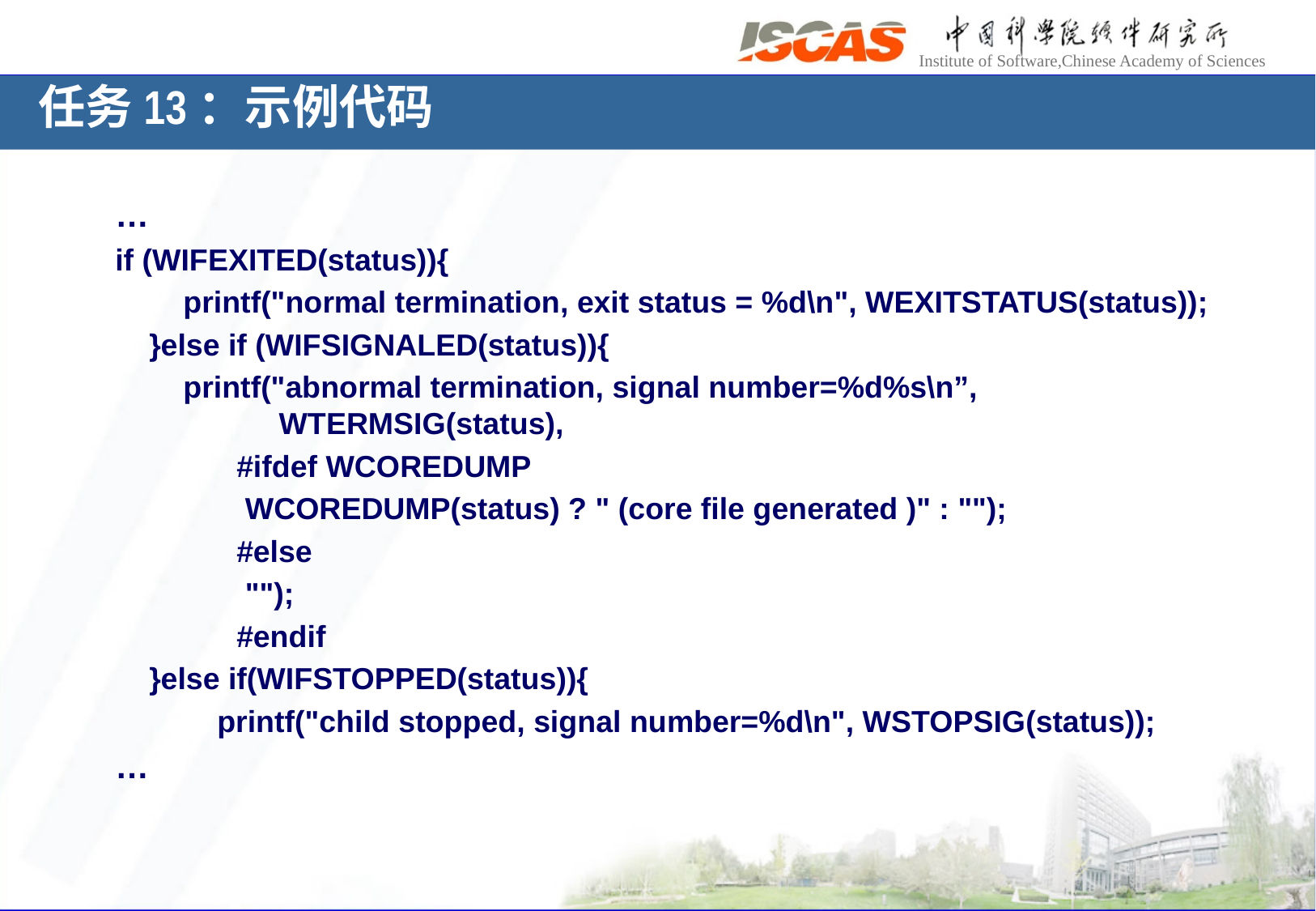

# 任务13：示例代码
…
if (WIFEXITED(status)){
        printf("normal termination, exit status = %d\n", WEXITSTATUS(status));
    }else if (WIFSIGNALED(status)){
        printf("abnormal termination, signal number=%d%s\n”, 			     WTERMSIG(status),
	#ifdef WCOREDUMP
       	 WCOREDUMP(status) ? " (core file generated )" : "");
	#else
       	 "");
	#endif
    }else if(WIFSTOPPED(status)){
            printf("child stopped, signal number=%d\n", WSTOPSIG(status));
…